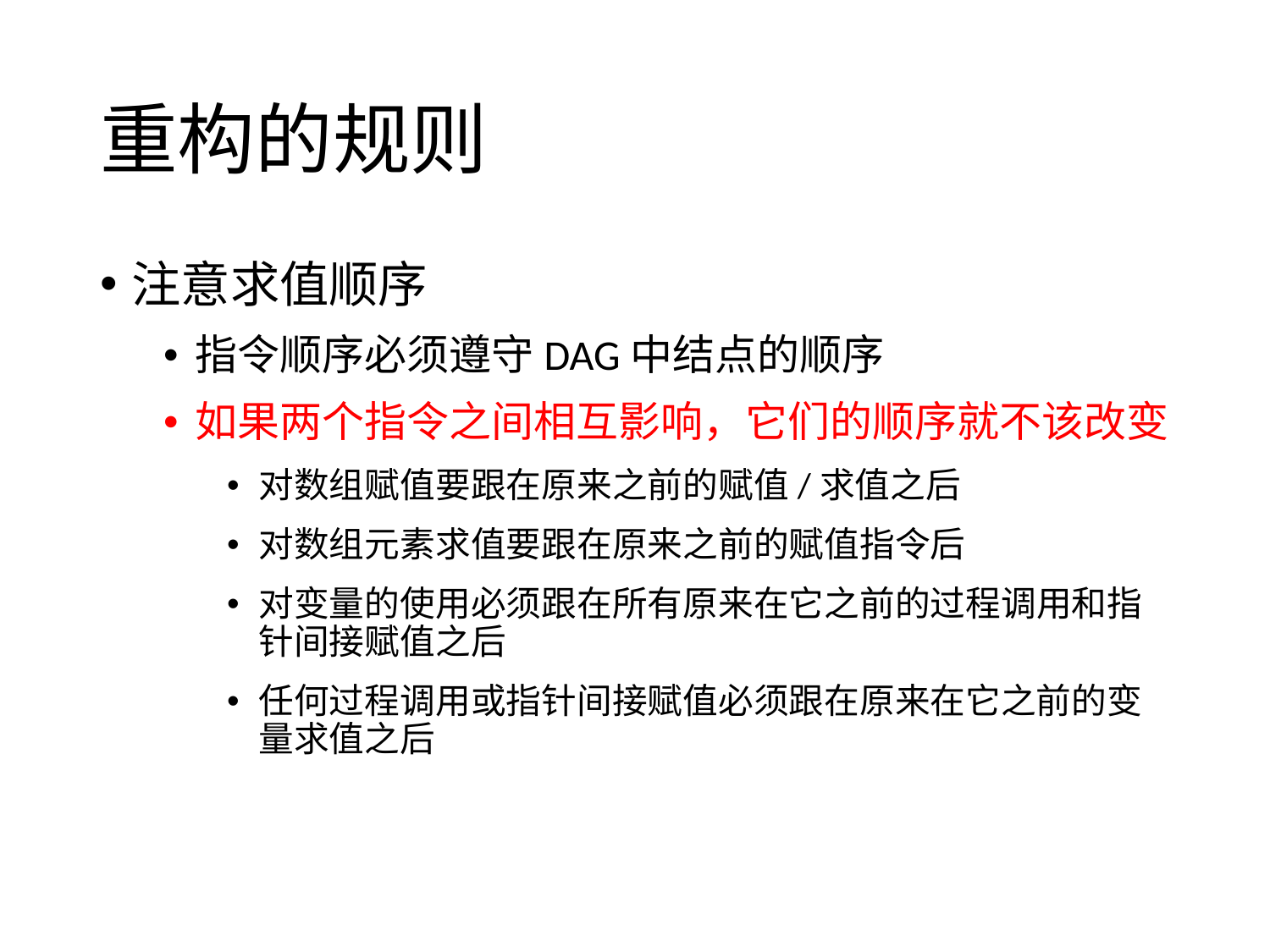

# 重构的规则
注意求值顺序
指令顺序必须遵守DAG中结点的顺序
如果两个指令之间相互影响，它们的顺序就不该改变
对数组赋值要跟在原来之前的赋值/求值之后
对数组元素求值要跟在原来之前的赋值指令后
对变量的使用必须跟在所有原来在它之前的过程调用和指针间接赋值之后
任何过程调用或指针间接赋值必须跟在原来在它之前的变量求值之后